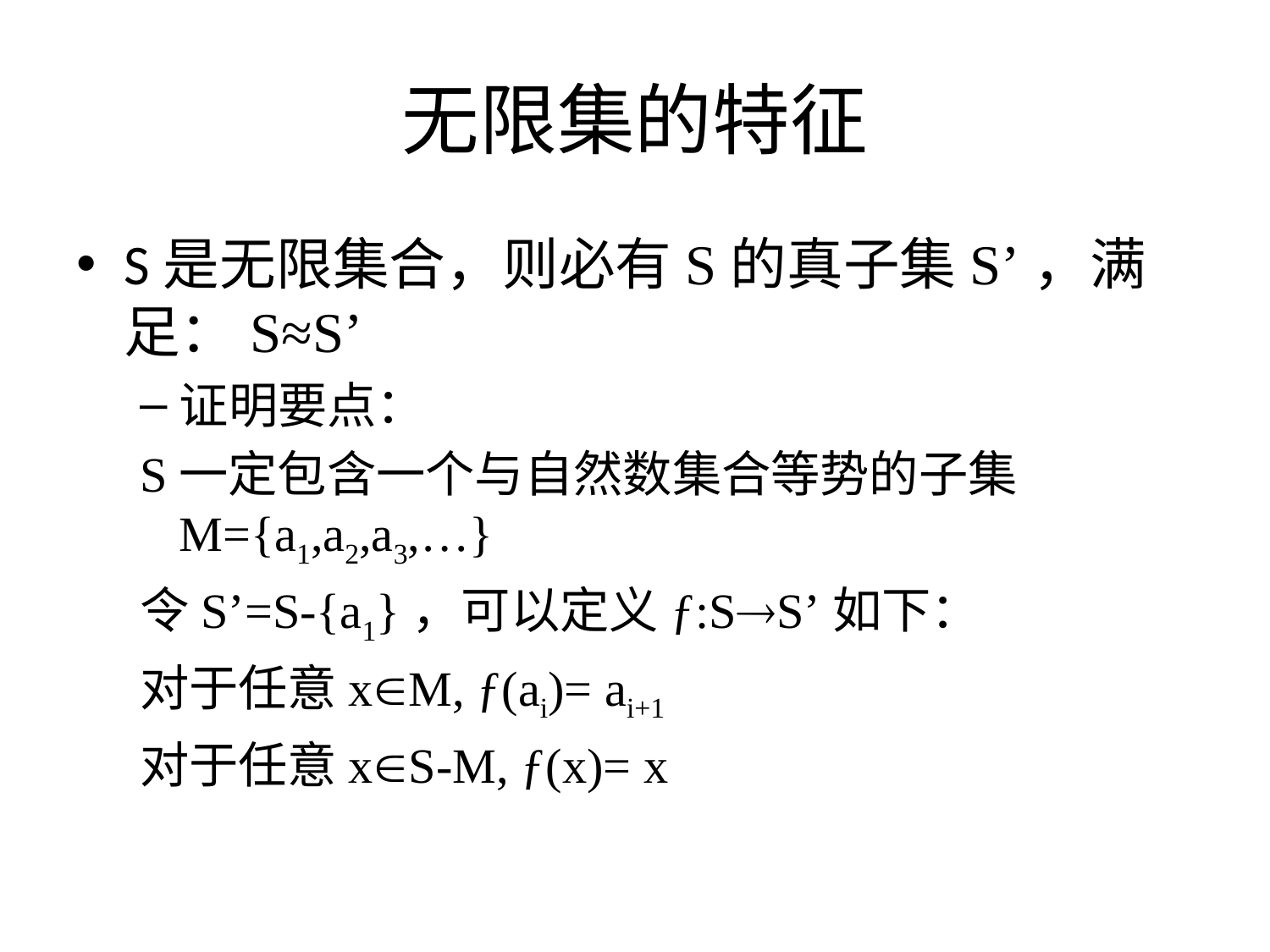

# 无限集的特征
S是无限集合，则必有S的真子集S’，满足：S≈S’
证明要点：
S一定包含一个与自然数集合等势的子集M={a1,a2,a3,…}
令S’=S-{a1}，可以定义ƒ:S→S’如下：
对于任意x∈M, ƒ(ai)= ai+1
对于任意x∈S-M, ƒ(x)= x